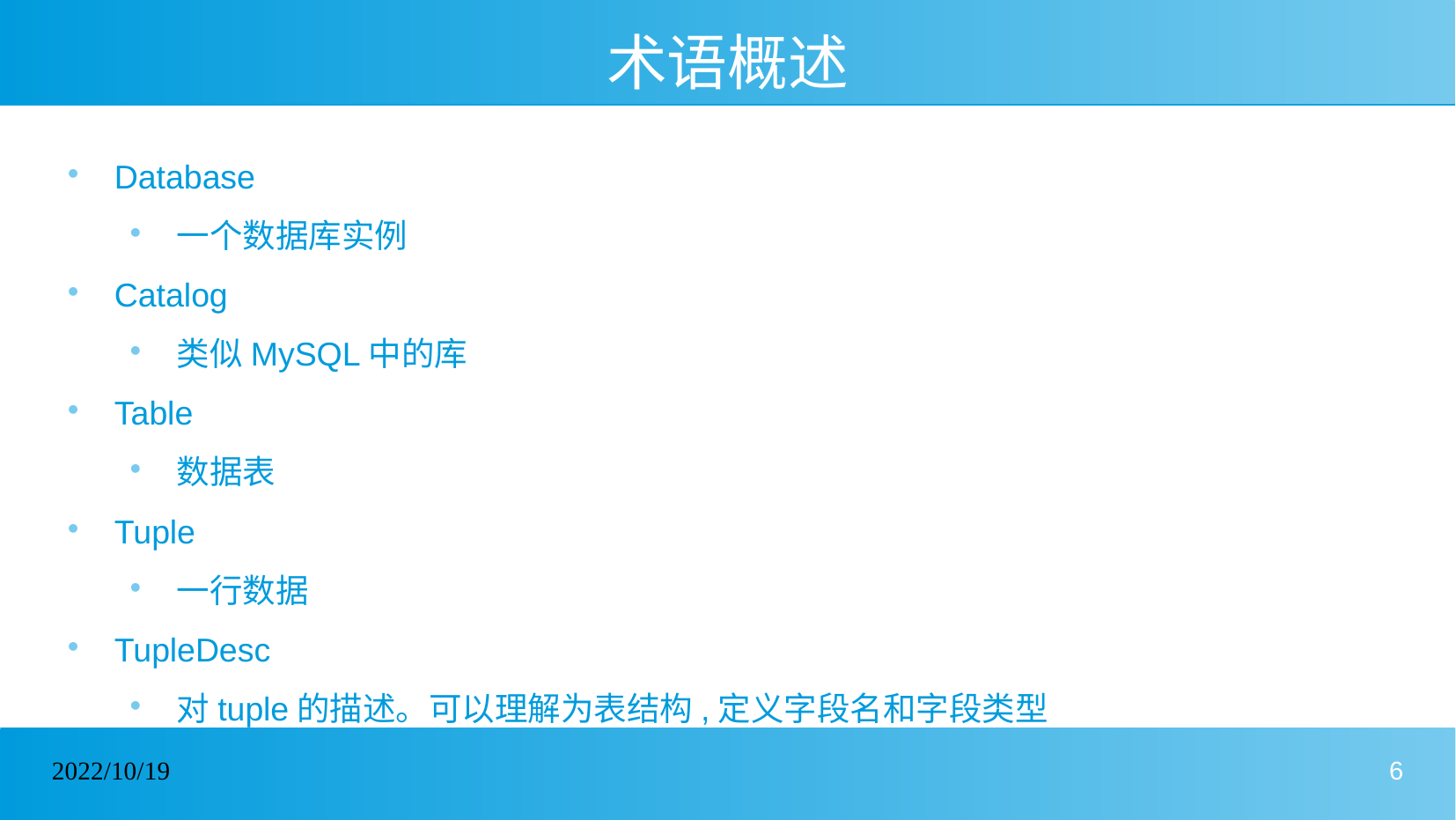

# 术语概述
Database
一个数据库实例
Catalog
类似MySQL中的库
Table
数据表
Tuple
一行数据
TupleDesc
对tuple的描述。可以理解为表结构,定义字段名和字段类型
2022/10/19
6